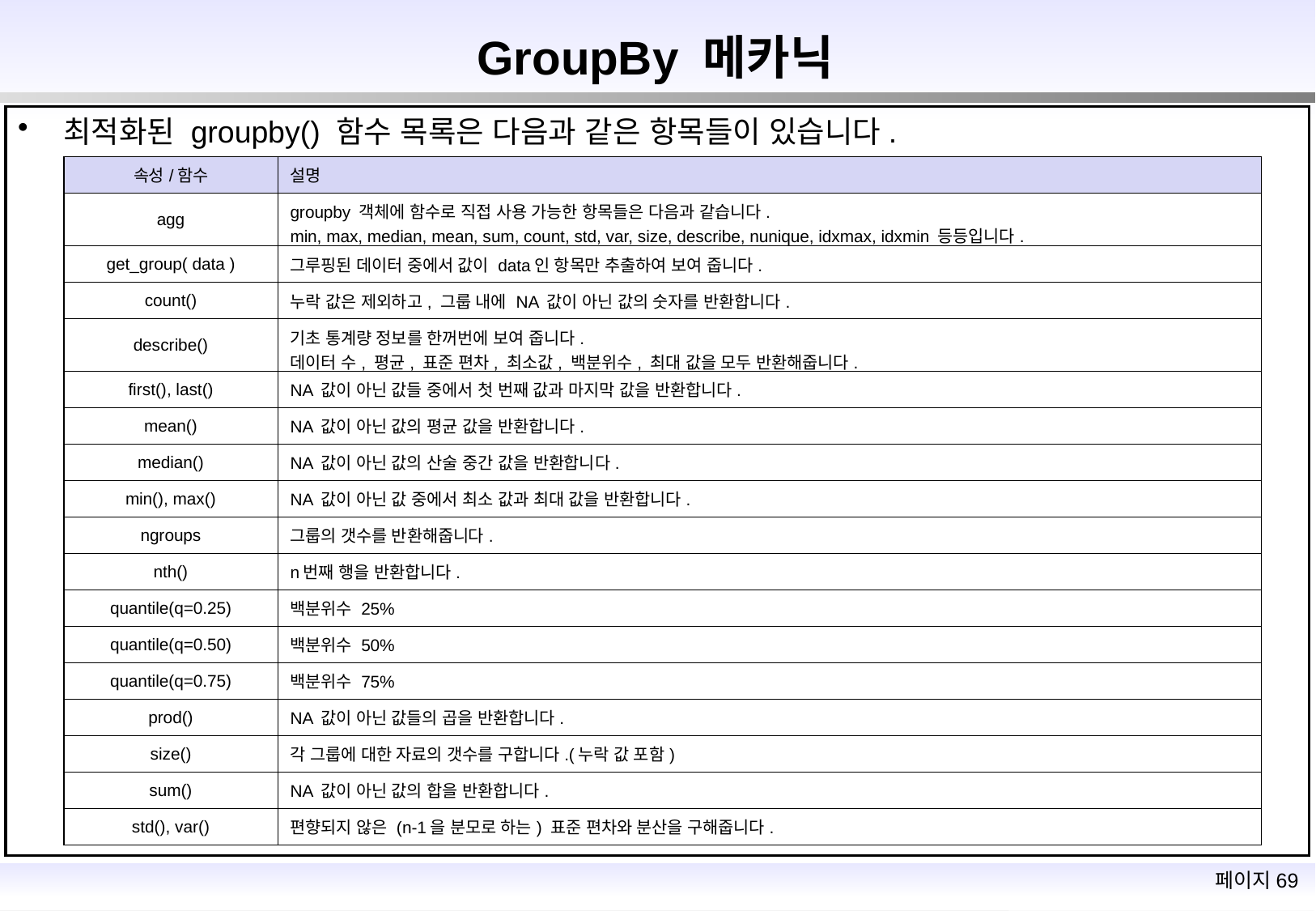

# GroupBy 메카닉
최적화된 groupby() 함수 목록은 다음과 같은 항목들이 있습니다.
| 속성/함수 | 설명 |
| --- | --- |
| agg | groupby 객체에 함수로 직접 사용 가능한 항목들은 다음과 같습니다. min, max, median, mean, sum, count, std, var, size, describe, nunique, idxmax, idxmin 등등입니다. |
| get\_group( data ) | 그루핑된 데이터 중에서 값이 data인 항목만 추출하여 보여 줍니다. |
| count() | 누락 값은 제외하고, 그룹 내에 NA 값이 아닌 값의 숫자를 반환합니다. |
| describe() | 기초 통계량 정보를 한꺼번에 보여 줍니다. 데이터 수, 평균, 표준 편차, 최소값, 백분위수, 최대 값을 모두 반환해줍니다. |
| first(), last() | NA 값이 아닌 값들 중에서 첫 번째 값과 마지막 값을 반환합니다. |
| mean() | NA 값이 아닌 값의 평균 값을 반환합니다. |
| median() | NA 값이 아닌 값의 산술 중간 값을 반환합니다. |
| min(), max() | NA 값이 아닌 값 중에서 최소 값과 최대 값을 반환합니다. |
| ngroups | 그룹의 갯수를 반환해줍니다. |
| nth() | n번째 행을 반환합니다. |
| quantile(q=0.25) | 백분위수 25% |
| quantile(q=0.50) | 백분위수 50% |
| quantile(q=0.75) | 백분위수 75% |
| prod() | NA 값이 아닌 값들의 곱을 반환합니다. |
| size() | 각 그룹에 대한 자료의 갯수를 구합니다.(누락 값 포함) |
| sum() | NA 값이 아닌 값의 합을 반환합니다. |
| std(), var() | 편향되지 않은 (n-1을 분모로 하는) 표준 편차와 분산을 구해줍니다. |